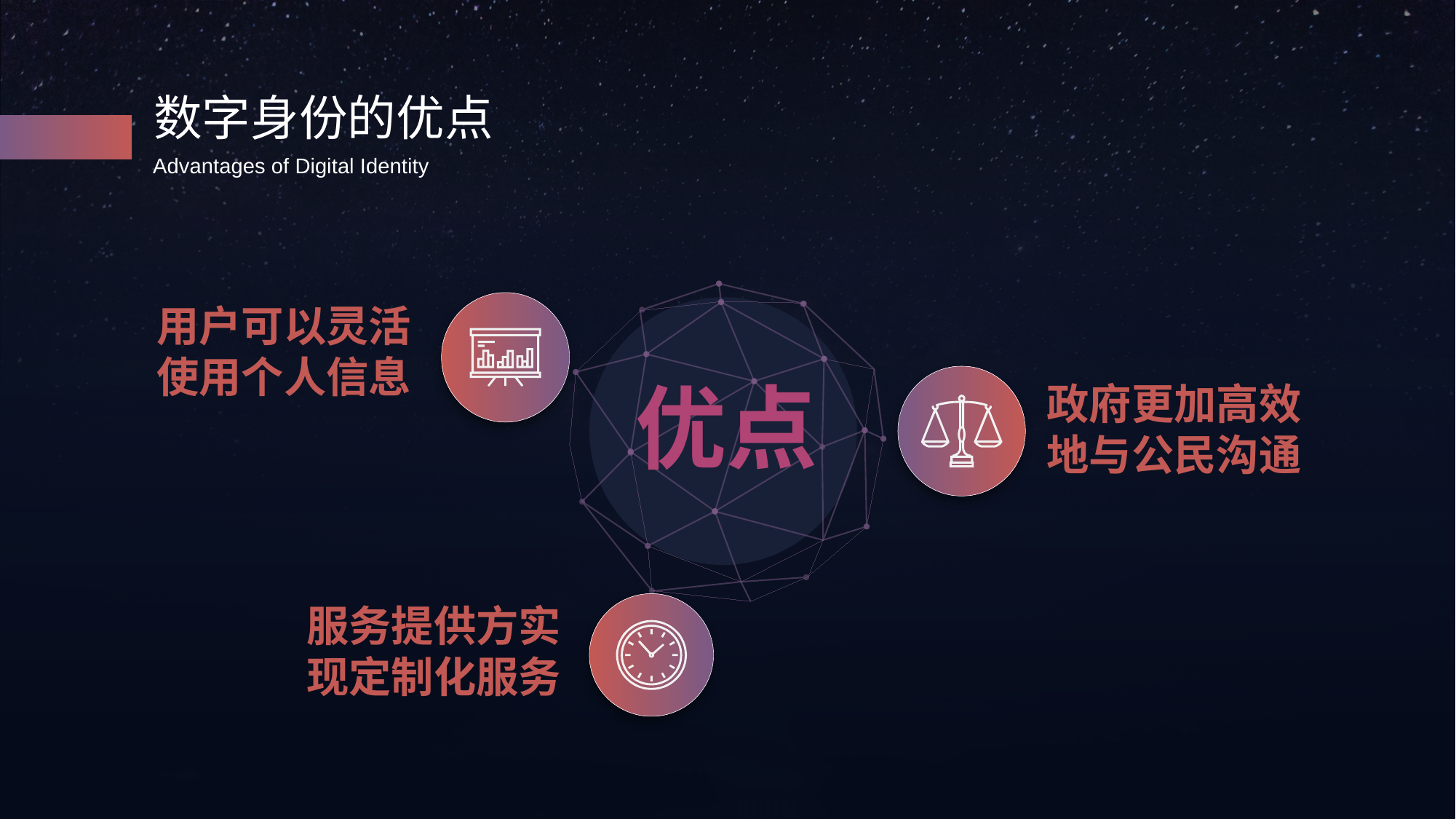

数字身份的优点

Advantages of Digital Identity

用户可以灵活
使用个人信息

优点

政府更加高效
地与公民沟通

服务提供方实
现定制化服务